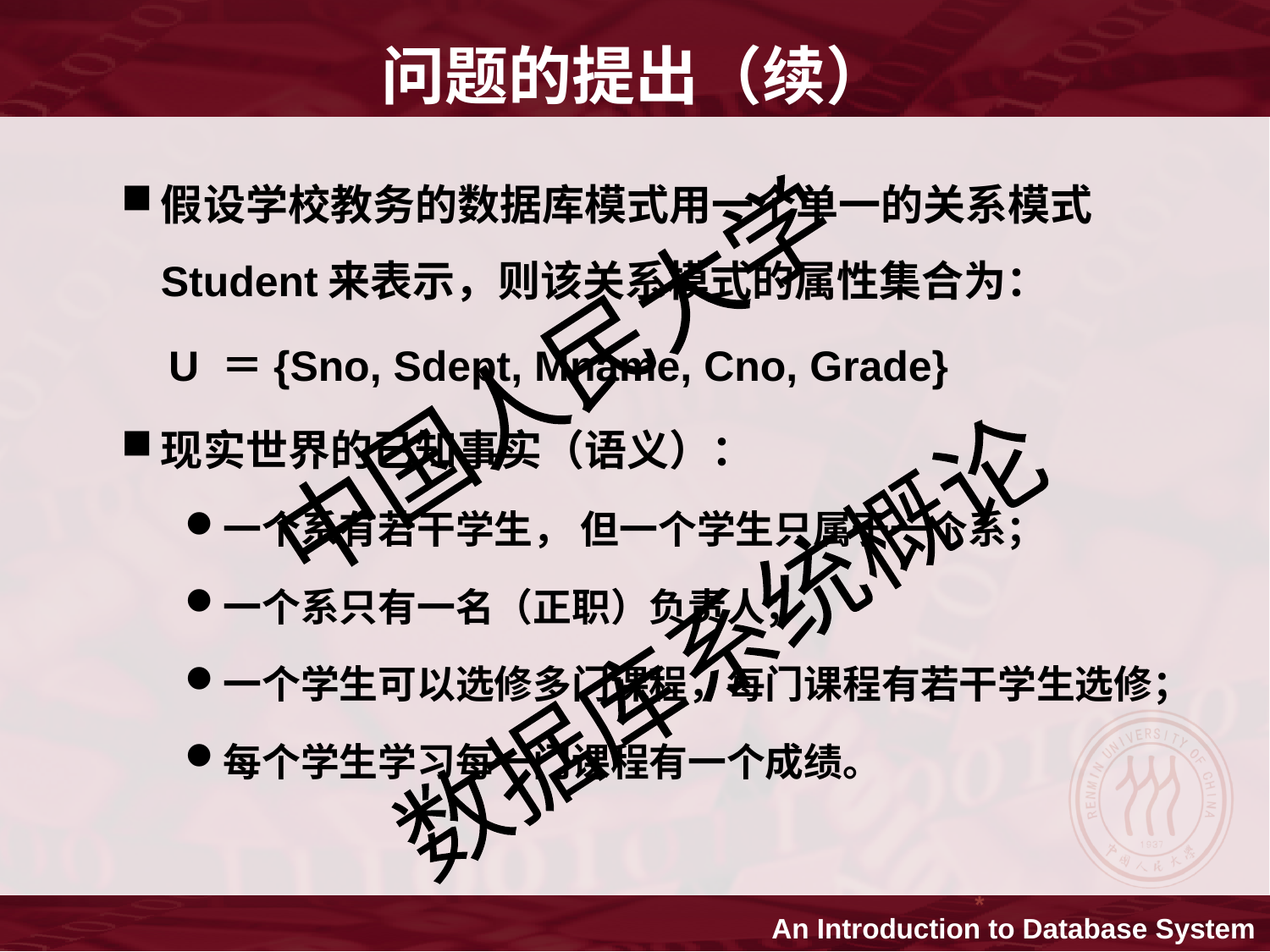

问题的提出（续）
假设学校教务的数据库模式用一个单一的关系模式Student来表示，则该关系模式的属性集合为：
    U ＝{Sno, Sdept, Mname, Cno, Grade}
现实世界的已知事实（语义）：
一个系有若干学生， 但一个学生只属于一个系；
一个系只有一名（正职）负责人；
一个学生可以选修多门课程，每门课程有若干学生选修；
每个学生学习每一门课程有一个成绩。

*